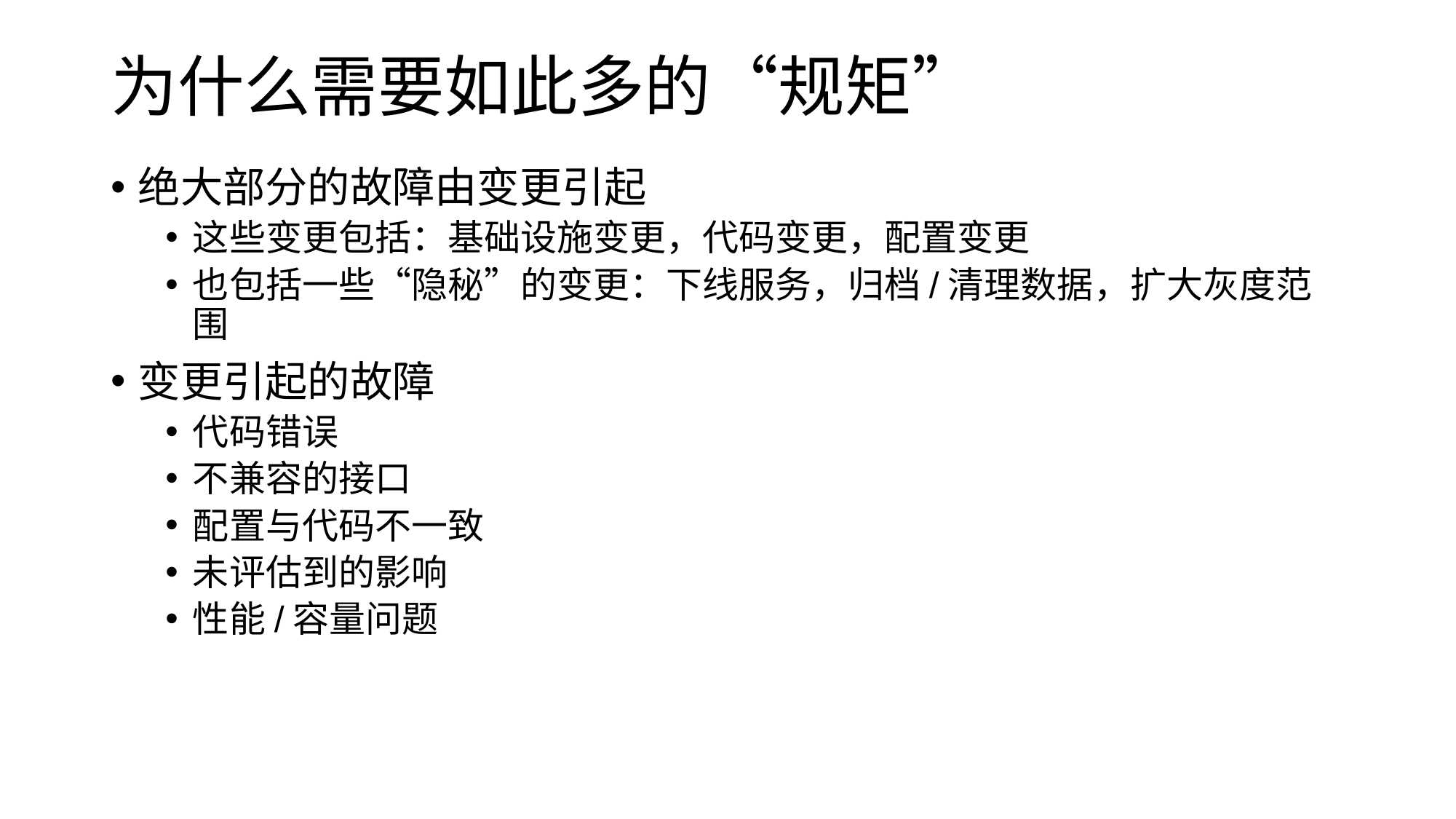

# 为什么需要如此多的“规矩”
绝大部分的故障由变更引起
这些变更包括：基础设施变更，代码变更，配置变更
也包括一些“隐秘”的变更：下线服务，归档/清理数据，扩大灰度范围
变更引起的故障
代码错误
不兼容的接口
配置与代码不一致
未评估到的影响
性能/容量问题